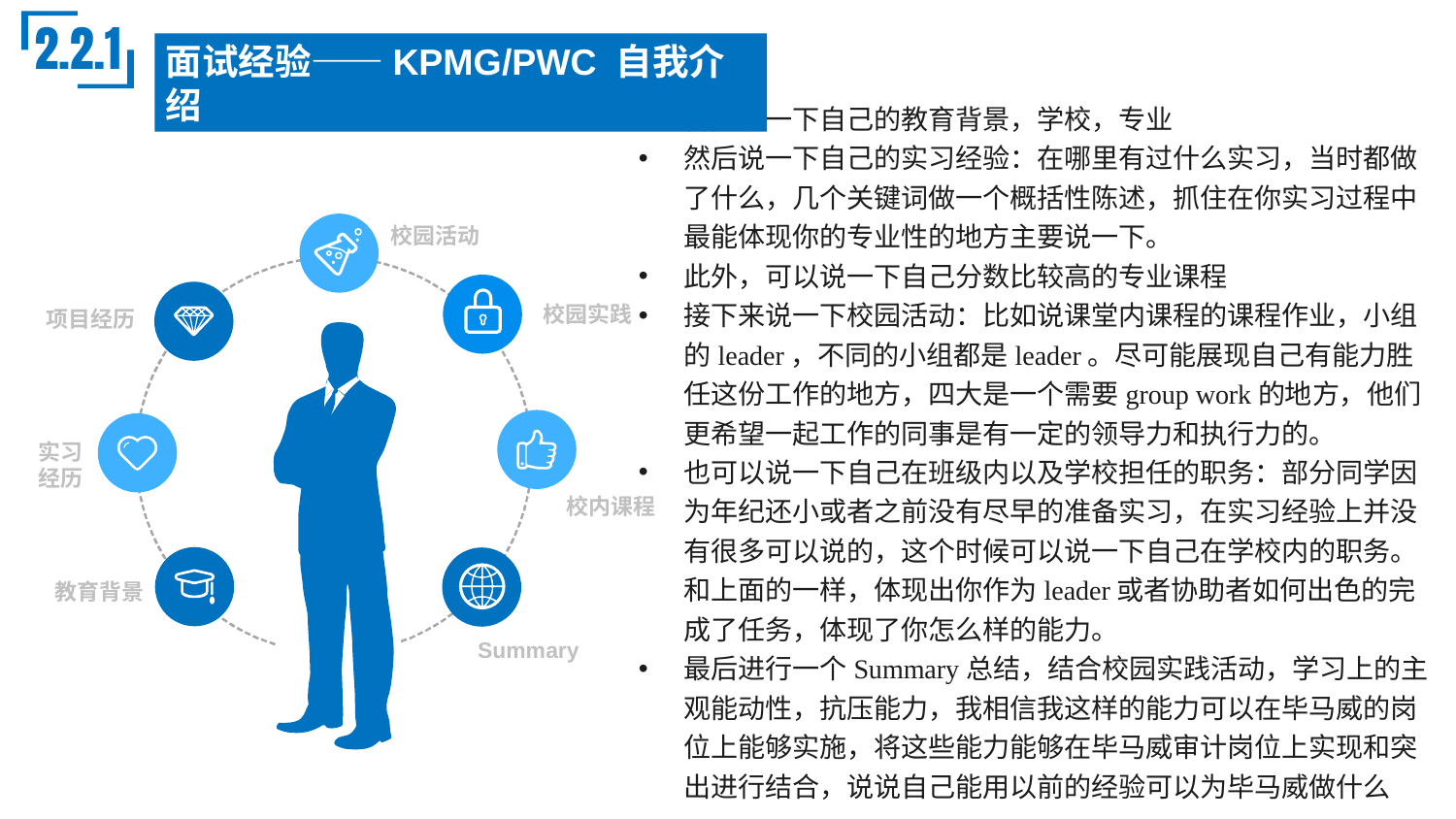

2.2.1
面试经验——KPMG/PWC 自我介绍
首先说一下自己的教育背景，学校，专业
然后说一下自己的实习经验：在哪里有过什么实习，当时都做了什么，几个关键词做一个概括性陈述，抓住在你实习过程中最能体现你的专业性的地方主要说一下。
此外，可以说一下自己分数比较高的专业课程
接下来说一下校园活动：比如说课堂内课程的课程作业，小组的leader，不同的小组都是leader。尽可能展现自己有能力胜任这份工作的地方，四大是一个需要group work的地方，他们更希望一起工作的同事是有一定的领导力和执行力的。
也可以说一下自己在班级内以及学校担任的职务：部分同学因为年纪还小或者之前没有尽早的准备实习，在实习经验上并没有很多可以说的，这个时候可以说一下自己在学校内的职务。和上面的一样，体现出你作为leader或者协助者如何出色的完成了任务，体现了你怎么样的能力。
最后进行一个Summary总结，结合校园实践活动，学习上的主观能动性，抗压能力，我相信我这样的能力可以在毕马威的岗位上能够实施，将这些能力能够在毕马威审计岗位上实现和突出进行结合，说说自己能用以前的经验可以为毕马威做什么

校园活动

校园实践
项目经历

实习经历

校内课程

教育背景

Summary